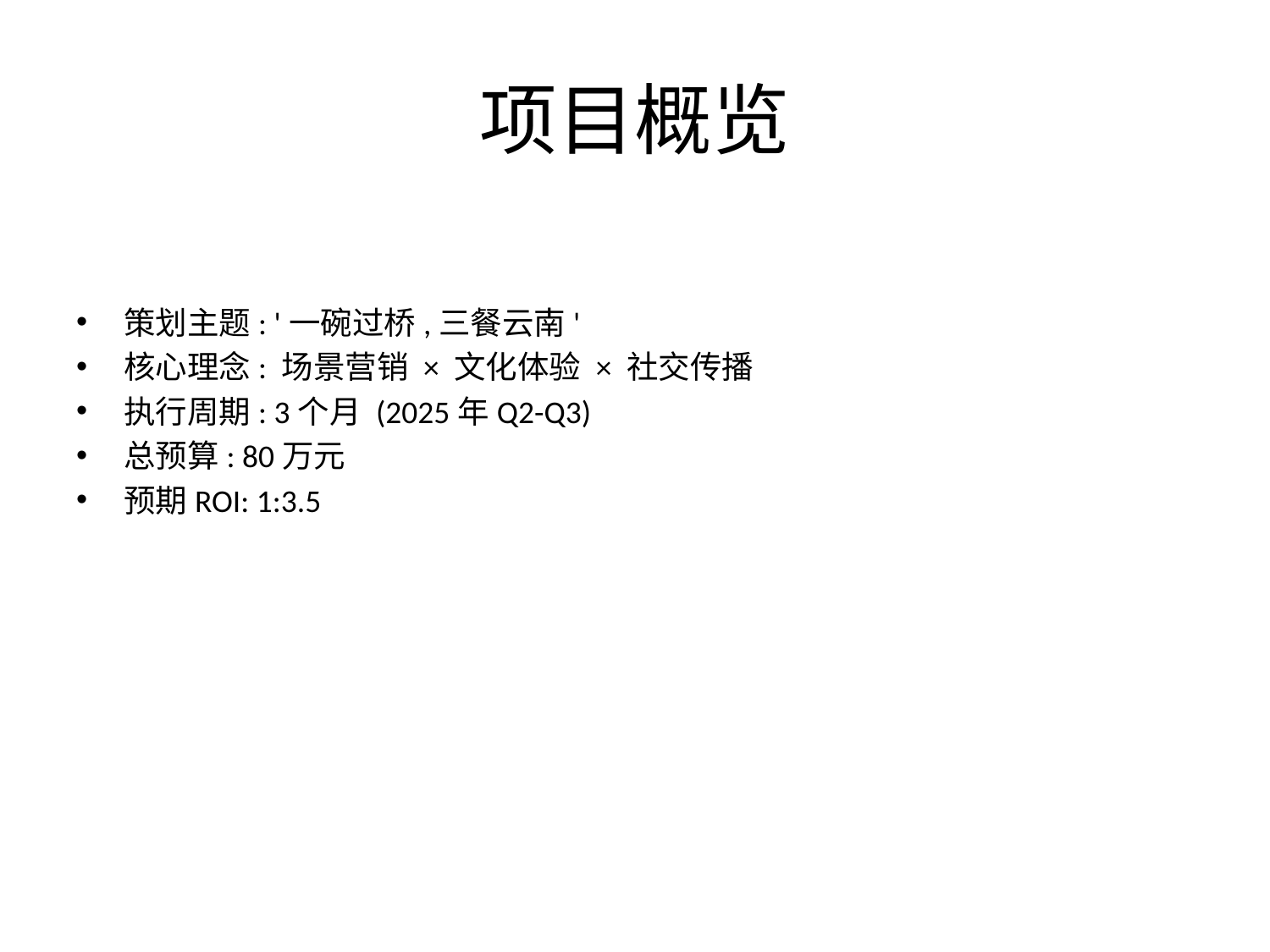

# 项目概览

策划主题: '一碗过桥,三餐云南'
核心理念: 场景营销 × 文化体验 × 社交传播
执行周期: 3个月 (2025年Q2-Q3)
总预算: 80万元
预期ROI: 1:3.5